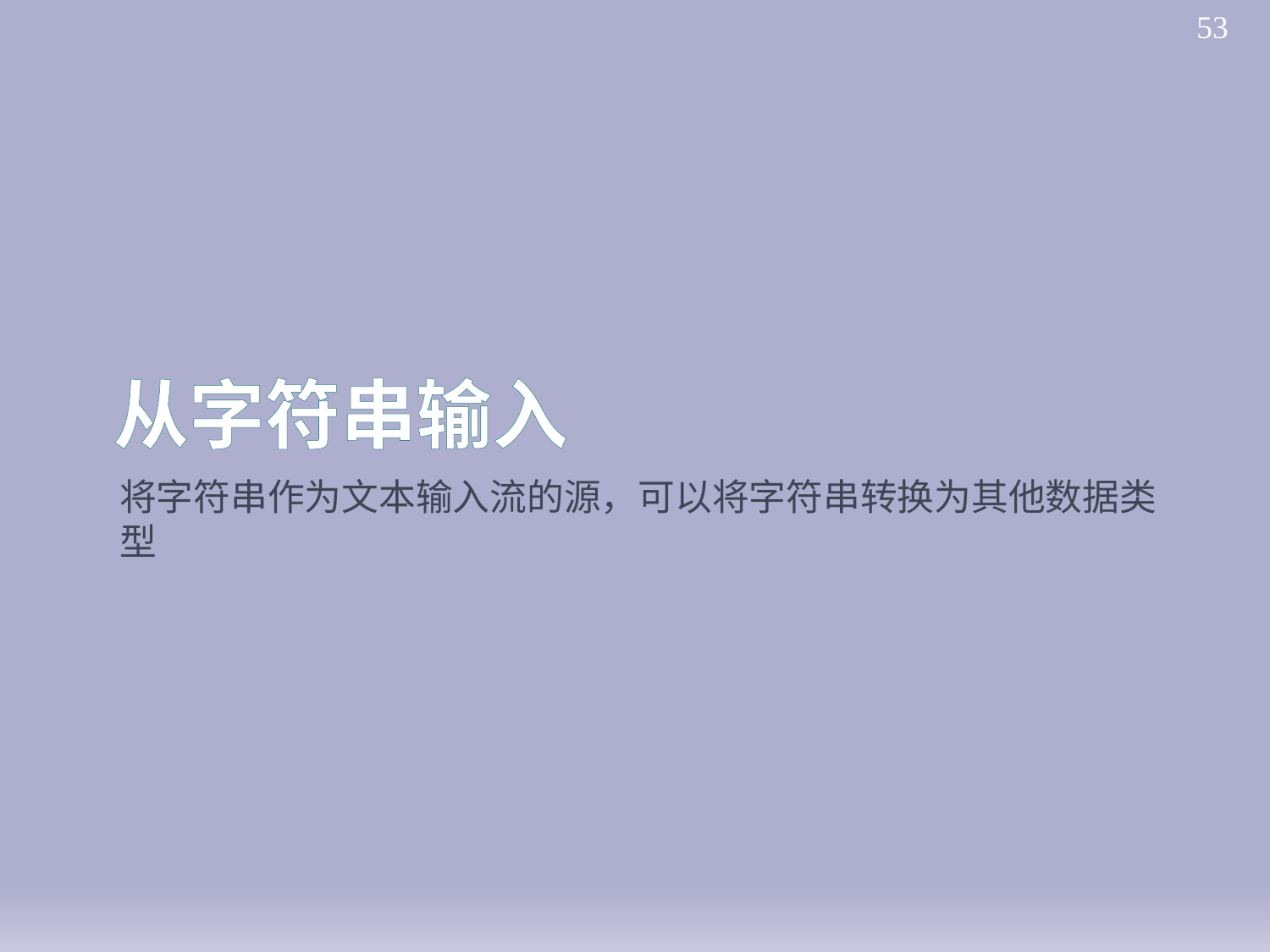

53
# 从字符串输入
将字符串作为文本输入流的源，可以将字符串转换为其他数据类型